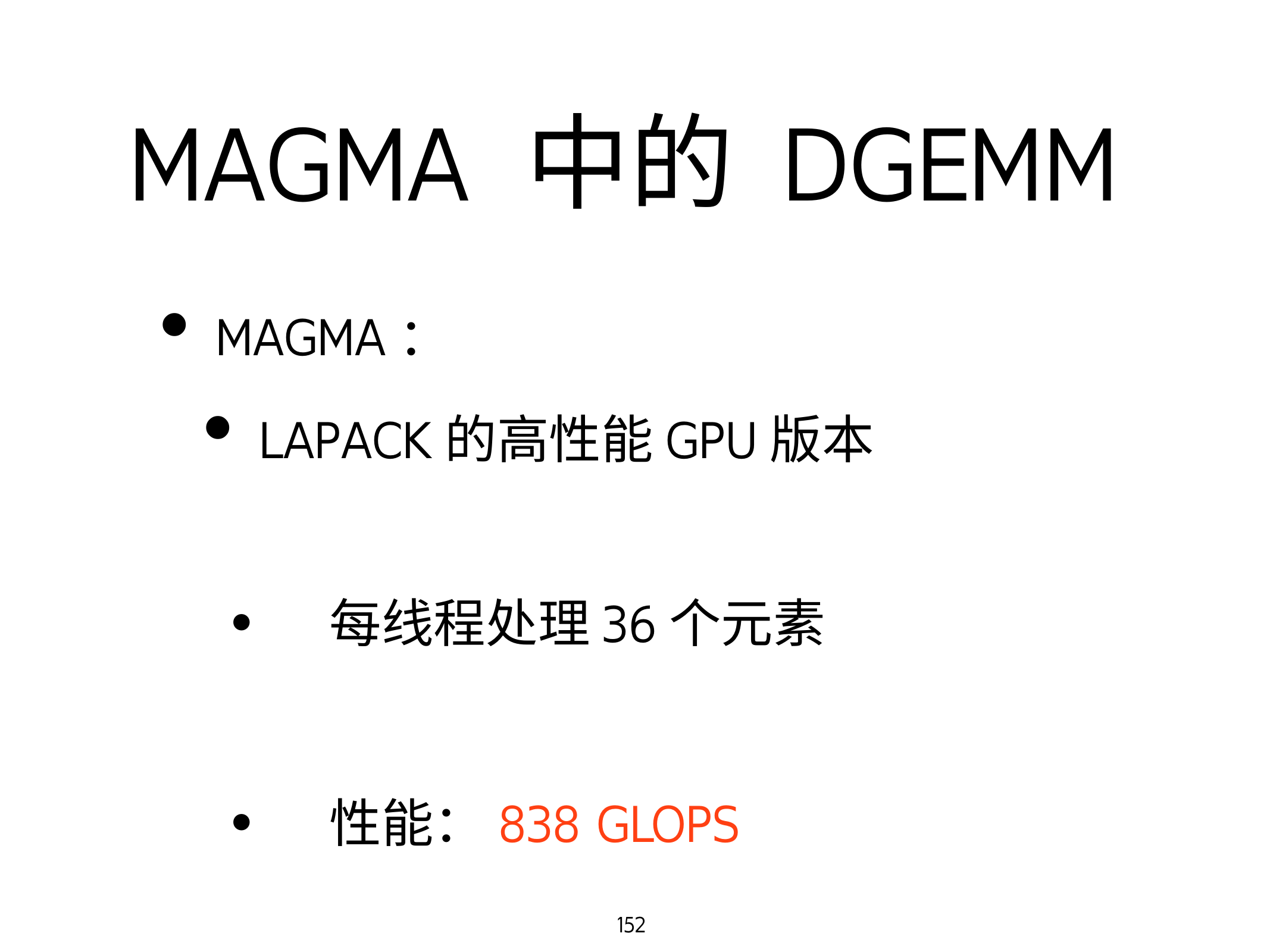

# MAGMA 中的 DGEMM
MAGMA：
LAPACK的高性能GPU版本
• 每线程处理36个元素
• 性能：838 GLOPS
• 原因？更好地利用了寄存器！
152